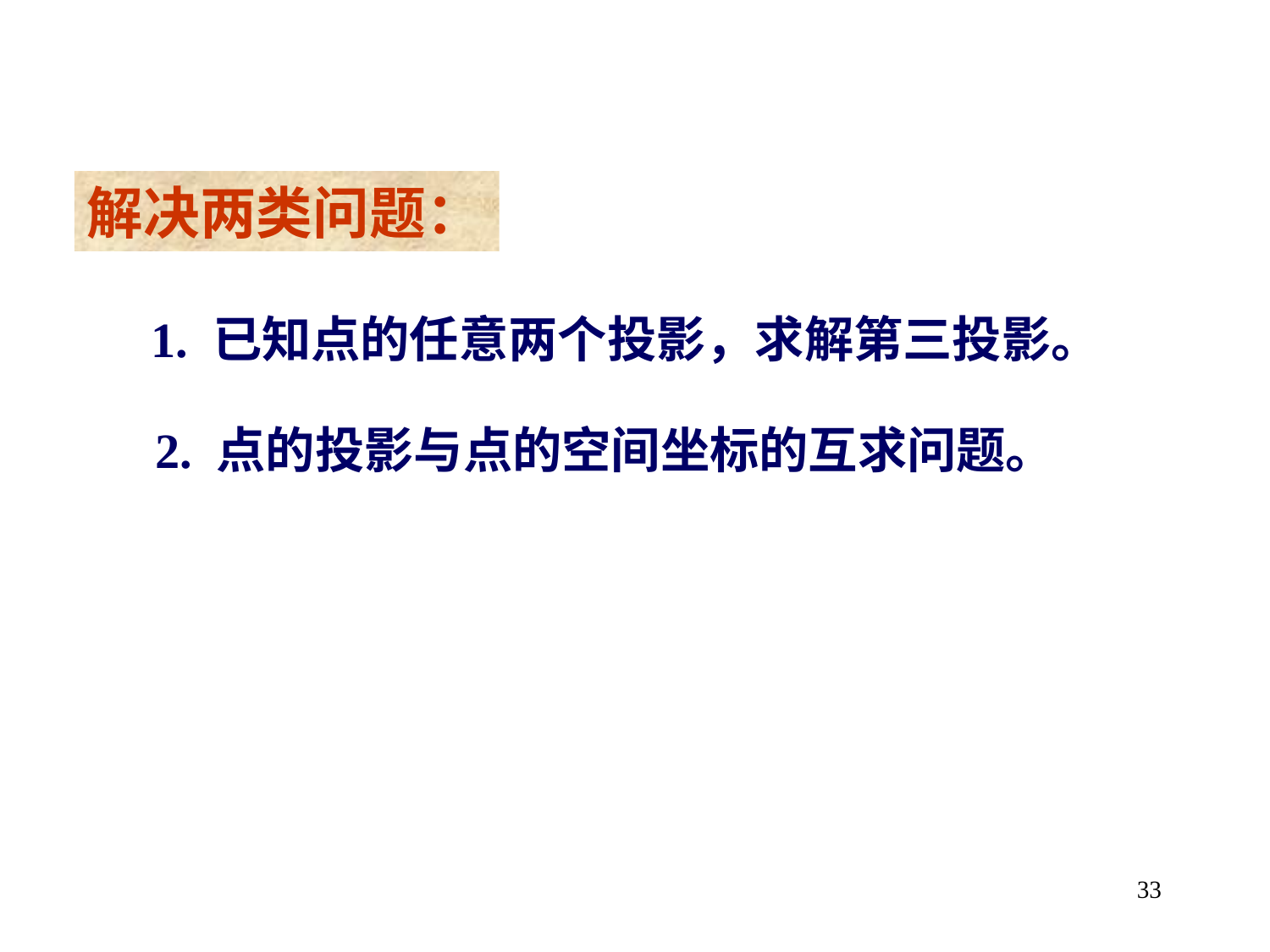

解决两类问题：
1. 已知点的任意两个投影，求解第三投影。
2. 点的投影与点的空间坐标的互求问题。
33